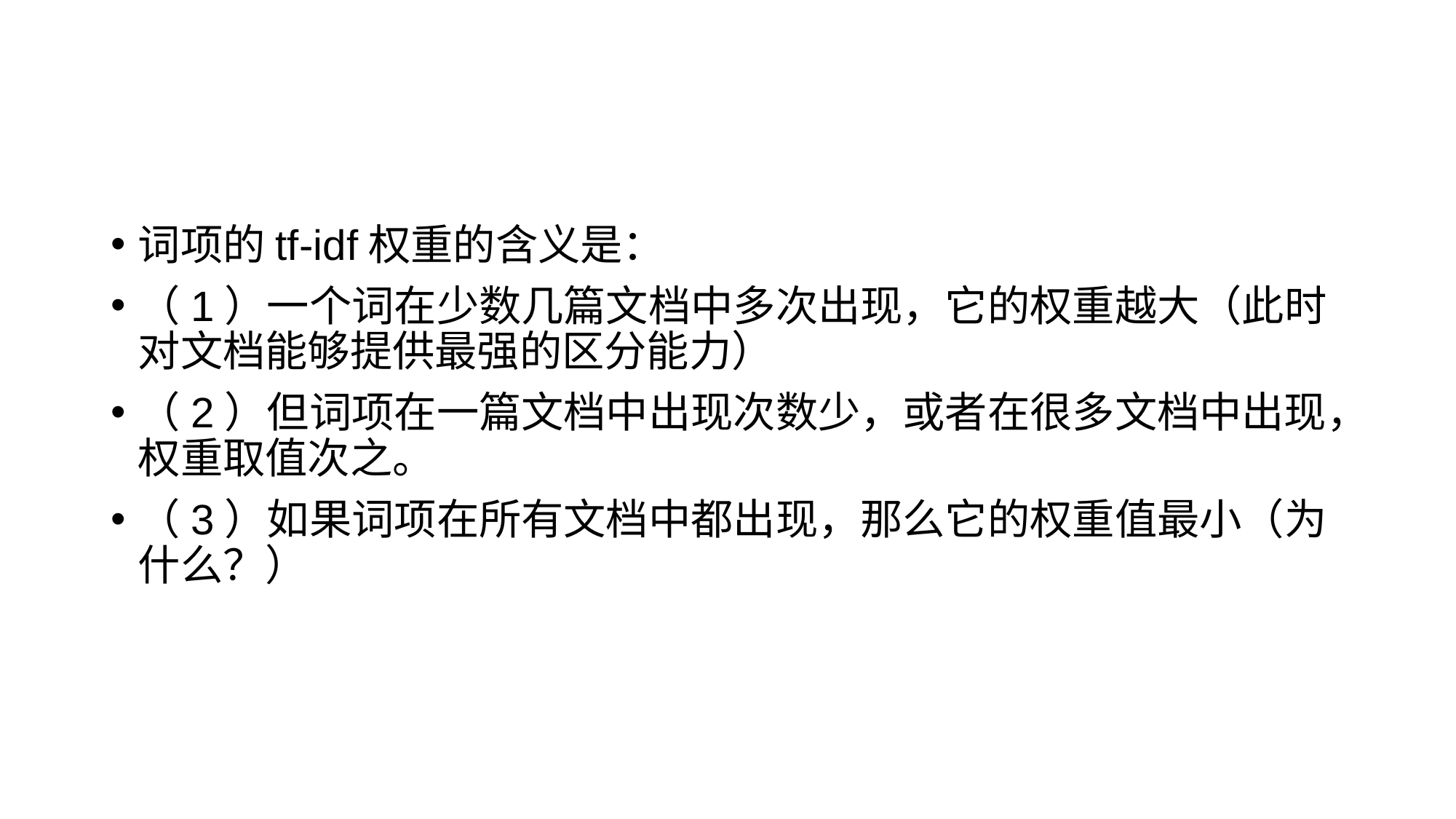

#
词项的tf-idf权重的含义是：
（1）一个词在少数几篇文档中多次出现，它的权重越大（此时对文档能够提供最强的区分能力）
（2）但词项在一篇文档中出现次数少，或者在很多文档中出现，权重取值次之。
（3）如果词项在所有文档中都出现，那么它的权重值最小（为什么？）